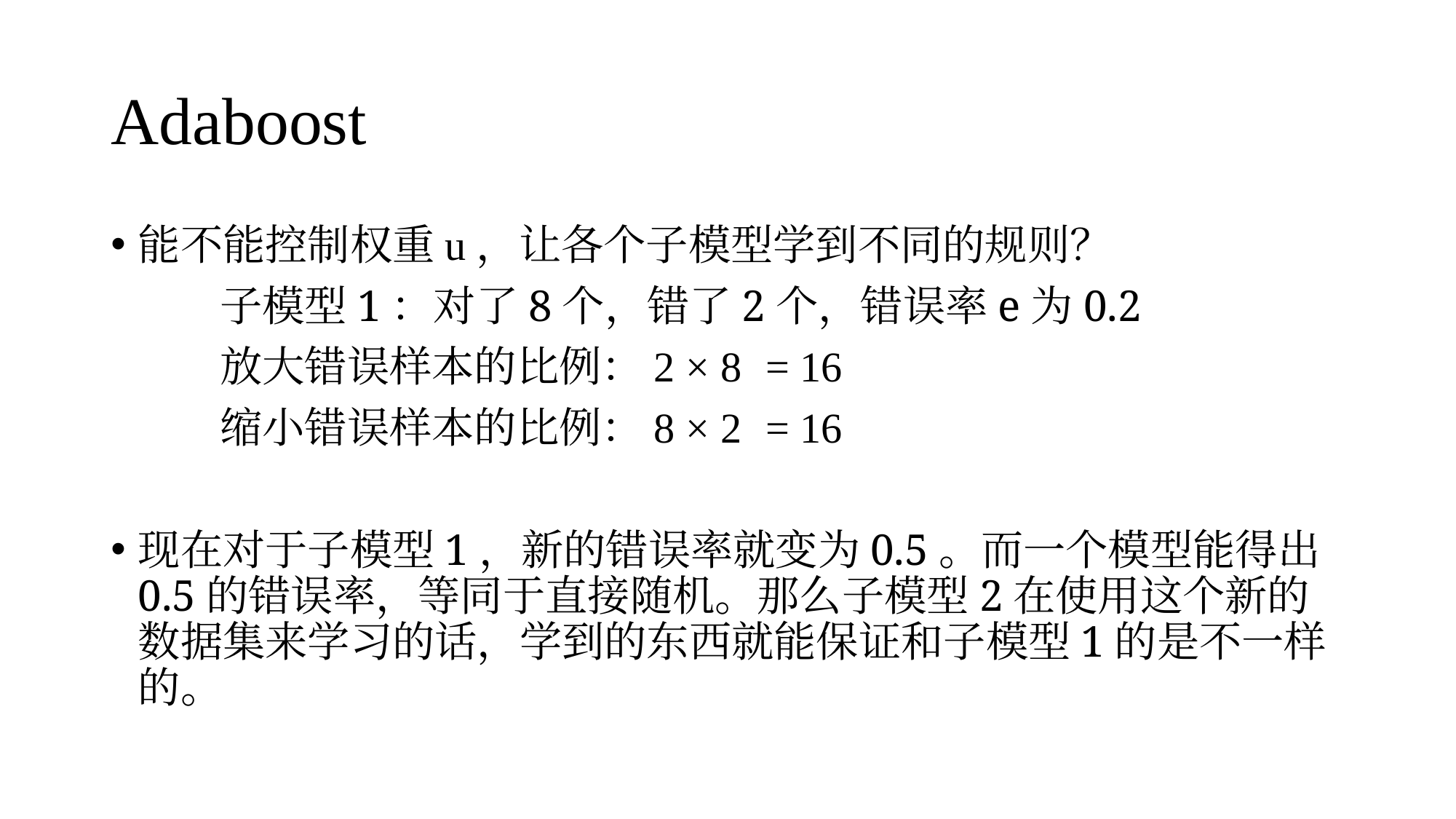

# Adaboost
能不能控制权重u，让各个子模型学到不同的规则？
	子模型1：对了8个，错了2个，错误率e为0.2
	放大错误样本的比例：2 × 8 	= 16
	缩小错误样本的比例：8 × 2 	= 16

现在对于子模型1，新的错误率就变为0.5。而一个模型能得出0.5的错误率，等同于直接随机。那么子模型2在使用这个新的数据集来学习的话，学到的东西就能保证和子模型1的是不一样的。